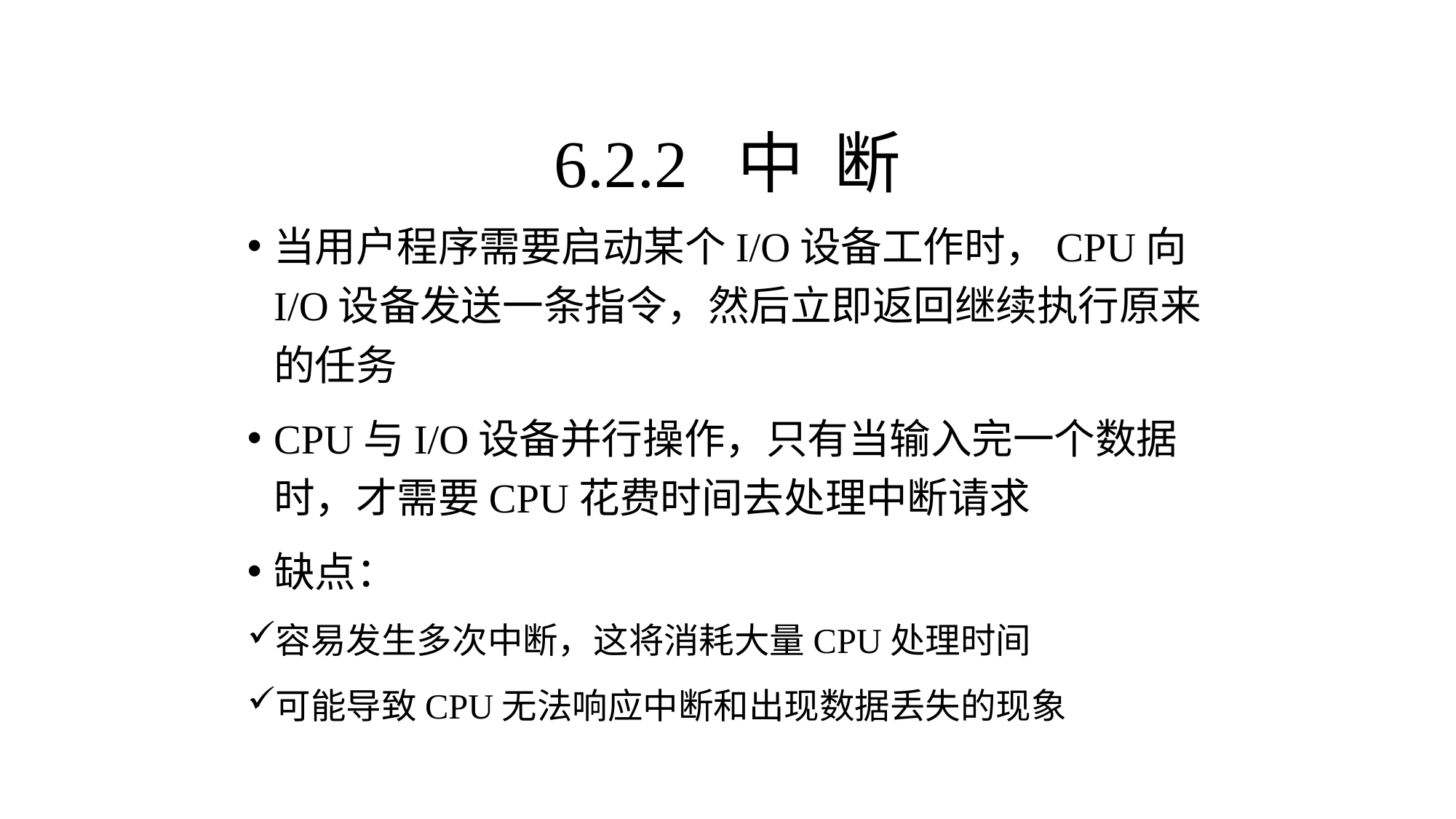

6.2.2  中  断
当用户程序需要启动某个I/O设备工作时，CPU向I/O设备发送一条指令，然后立即返回继续执行原来的任务
CPU与I/O设备并行操作，只有当输入完一个数据时，才需要CPU花费时间去处理中断请求
缺点：
容易发生多次中断，这将消耗大量CPU处理时间
可能导致CPU无法响应中断和出现数据丢失的现象
4